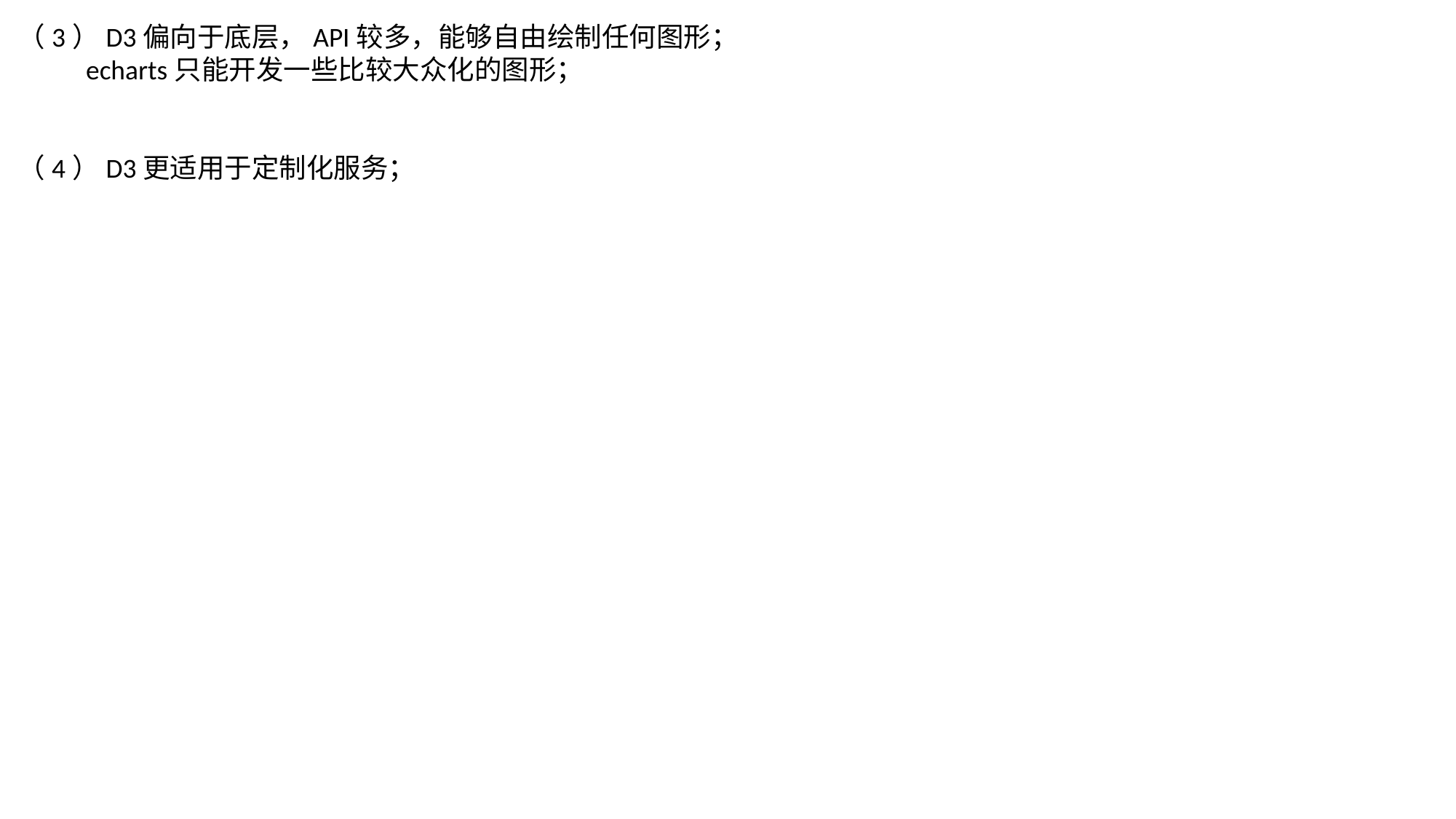

（3）D3偏向于底层，API较多，能够自由绘制任何图形；
           echarts只能开发一些比较大众化的图形；

（4）D3更适用于定制化服务；